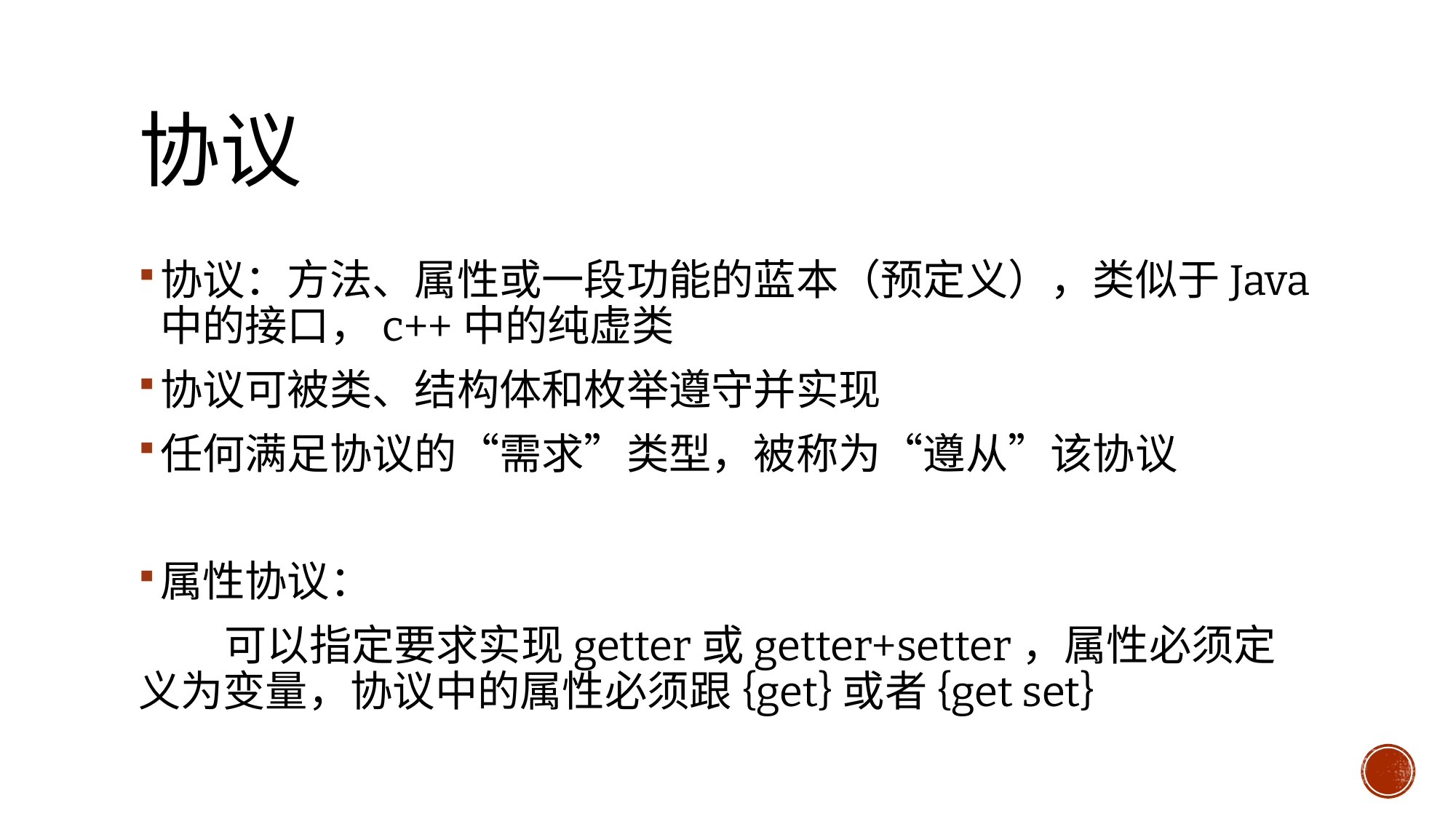

# 协议
协议：方法、属性或一段功能的蓝本（预定义），类似于Java中的接口，c++中的纯虚类
协议可被类、结构体和枚举遵守并实现
任何满足协议的“需求”类型，被称为“遵从”该协议

属性协议：
        可以指定要求实现getter或getter+setter，属性必须定义为变量，协议中的属性必须跟{get}或者{get set}